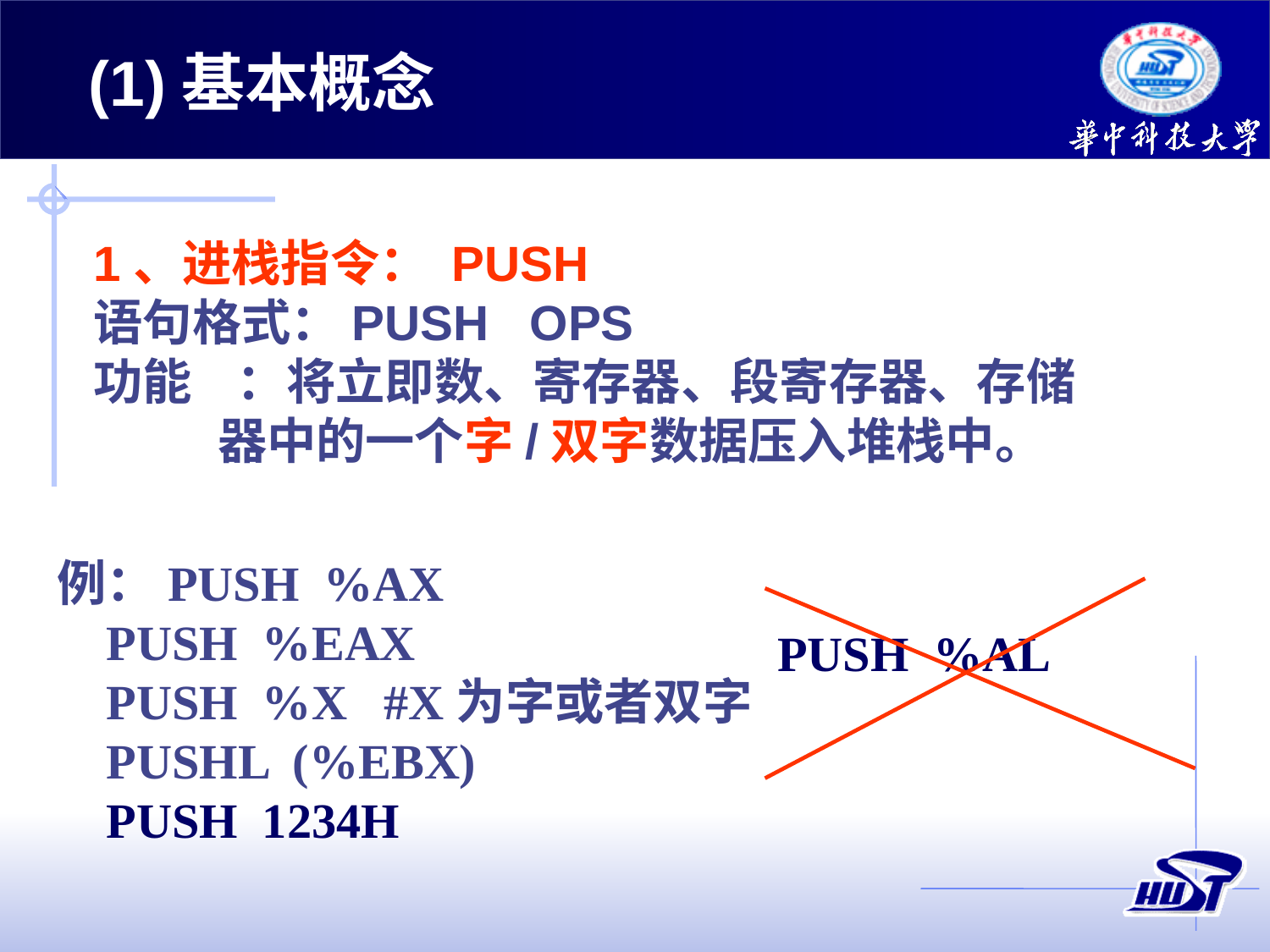

(1)基本概念
1、进栈指令： PUSH
语句格式：PUSH   OPS
功能    ：将立即数、寄存器、段寄存器、存储
          器中的一个字/双字数据压入堆栈中。

例：PUSH  %AX
    PUSH  %EAX
    PUSH  %X   #X为字或者双字
    PUSHL  (%EBX)
    PUSH  1234H

PUSH  %AL